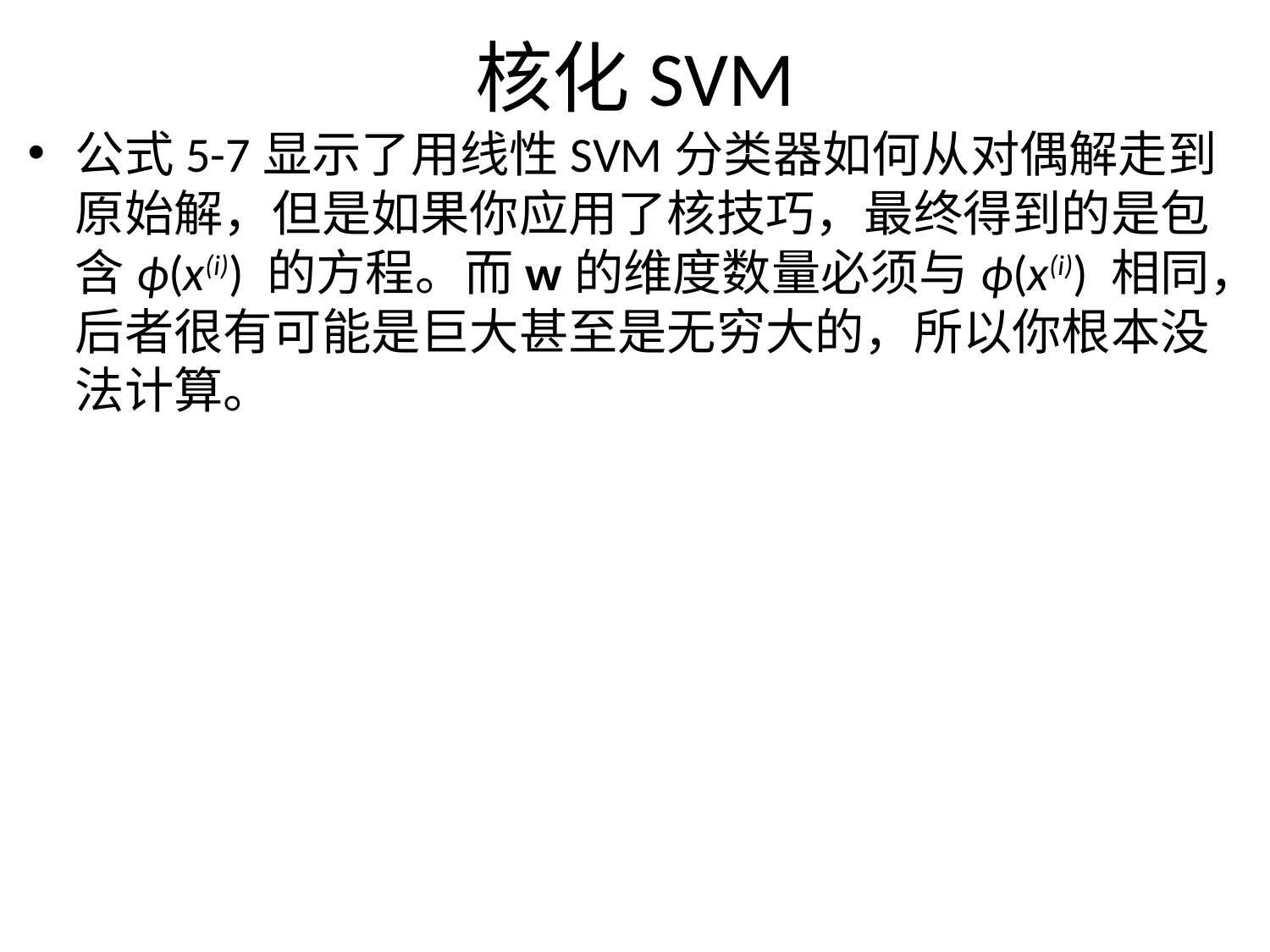

# 核化SVM
公式5-7显示了用线性SVM分类器如何从对偶解走到原始解，但是如果你应用了核技巧，最终得到的是包含ϕ(x(i)) 的方程。而w的维度数量必须与ϕ(x(i)) 相同，后者很有可能是巨大甚至是无穷大的，所以你根本没法计算。